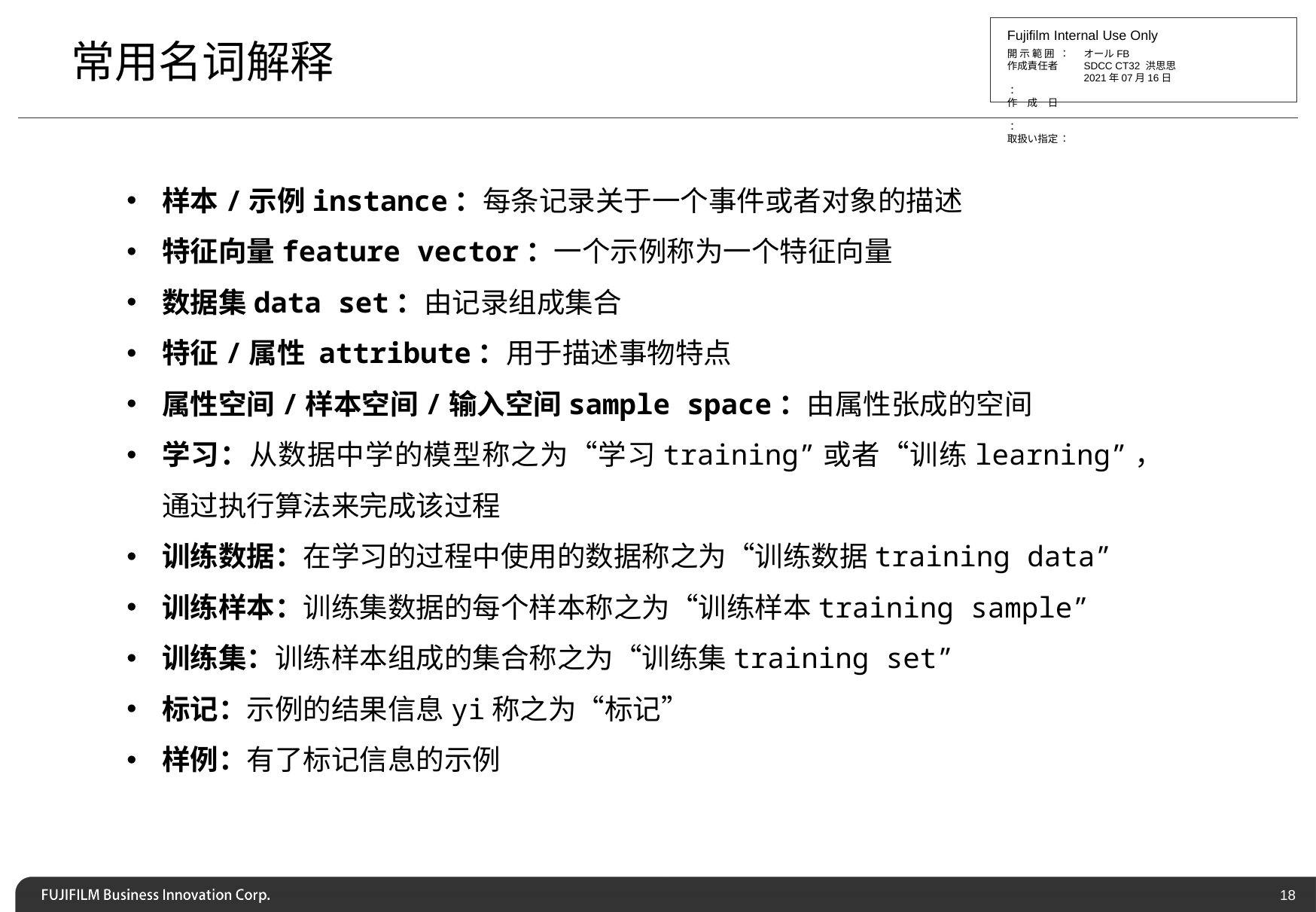

# 常用名词解释
样本/示例instance：每条记录关于一个事件或者对象的描述
特征向量feature vector：一个示例称为一个特征向量
数据集data set：由记录组成集合
特征/属性 attribute：用于描述事物特点
属性空间/样本空间/输入空间sample space：由属性张成的空间
学习：从数据中学的模型称之为“学习training”或者“训练learning”，通过执行算法来完成该过程
训练数据：在学习的过程中使用的数据称之为“训练数据training data”
训练样本：训练集数据的每个样本称之为“训练样本training sample”
训练集：训练样本组成的集合称之为“训练集training set”
标记：示例的结果信息yi称之为“标记”
样例：有了标记信息的示例
18